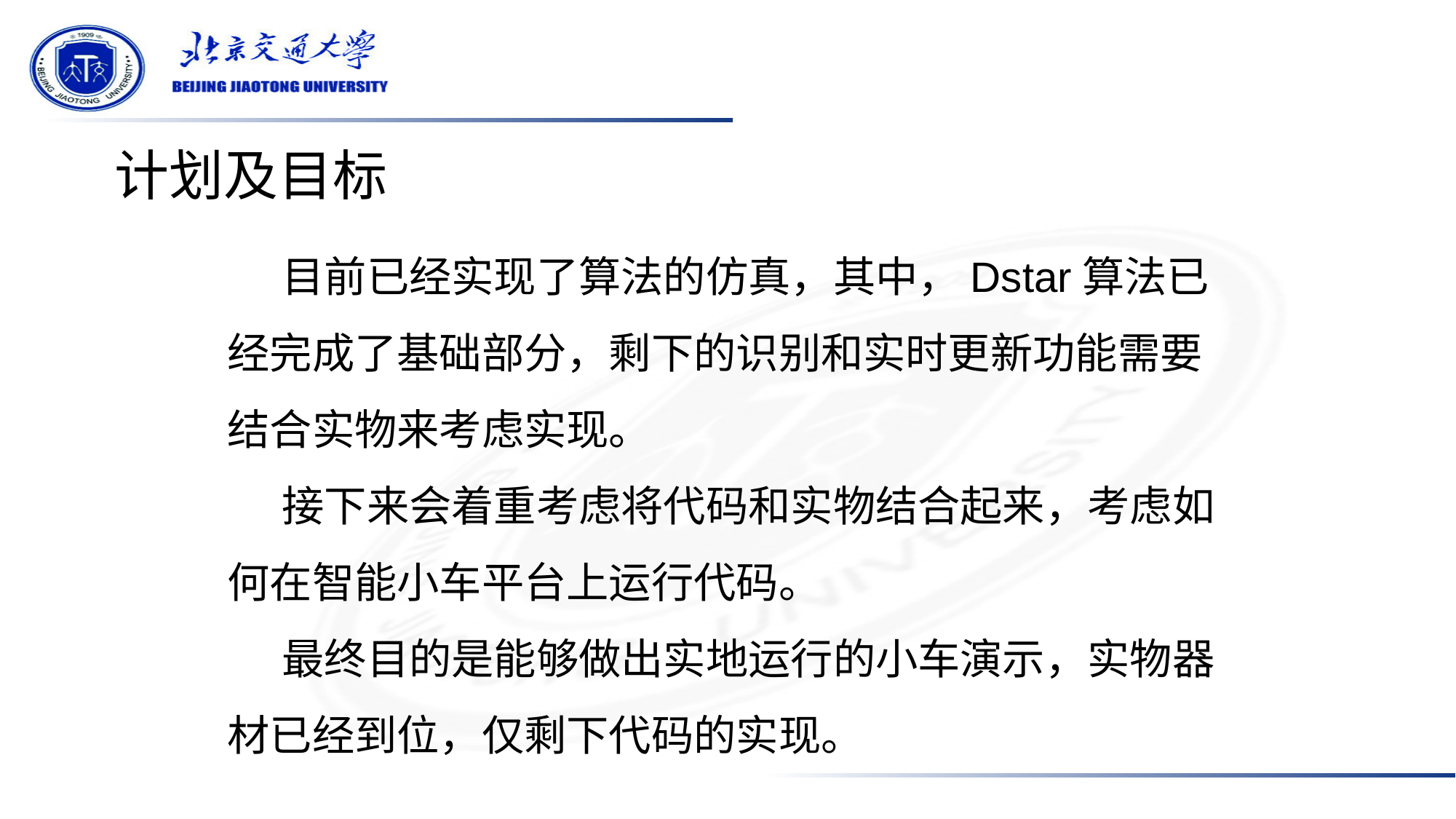

计划及目标
目前已经实现了算法的仿真，其中，Dstar算法已经完成了基础部分，剩下的识别和实时更新功能需要结合实物来考虑实现。
接下来会着重考虑将代码和实物结合起来，考虑如何在智能小车平台上运行代码。
最终目的是能够做出实地运行的小车演示，实物器材已经到位，仅剩下代码的实现。